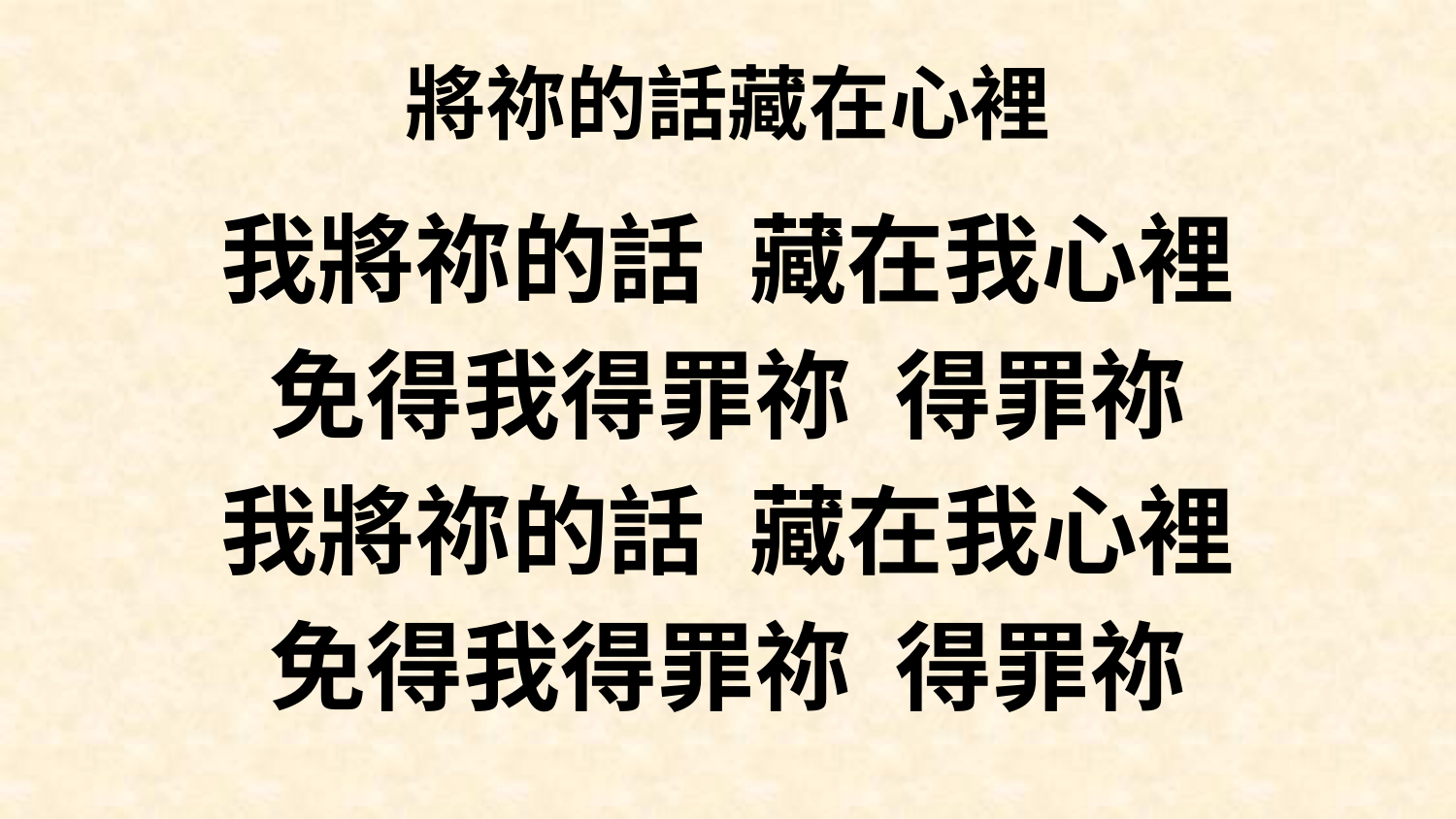

# 將祢的話藏在心裡
我將祢的話  藏在我心裡
免得我得罪祢  得罪祢
我將祢的話  藏在我心裡
免得我得罪祢  得罪祢